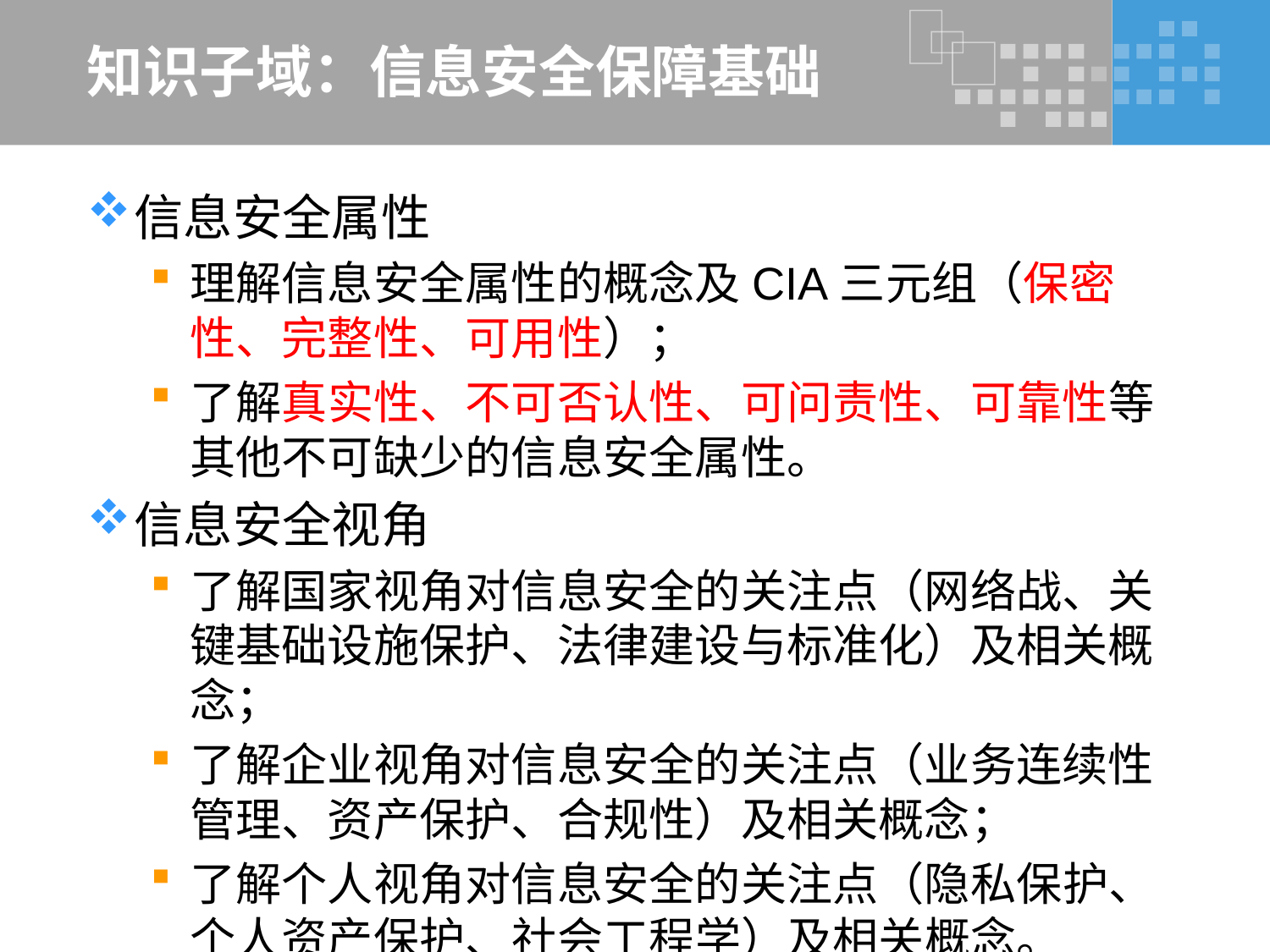

# 知识子域：信息安全保障基础
信息安全属性
理解信息安全属性的概念及CIA三元组（保密性、完整性、可用性）；
了解真实性、不可否认性、可问责性、可靠性等其他不可缺少的信息安全属性。
信息安全视角
了解国家视角对信息安全的关注点（网络战、关键基础设施保护、法律建设与标准化）及相关概念；
了解企业视角对信息安全的关注点（业务连续性管理、资产保护、合规性）及相关概念；
了解个人视角对信息安全的关注点（隐私保护、个人资产保护、社会工程学）及相关概念。
8